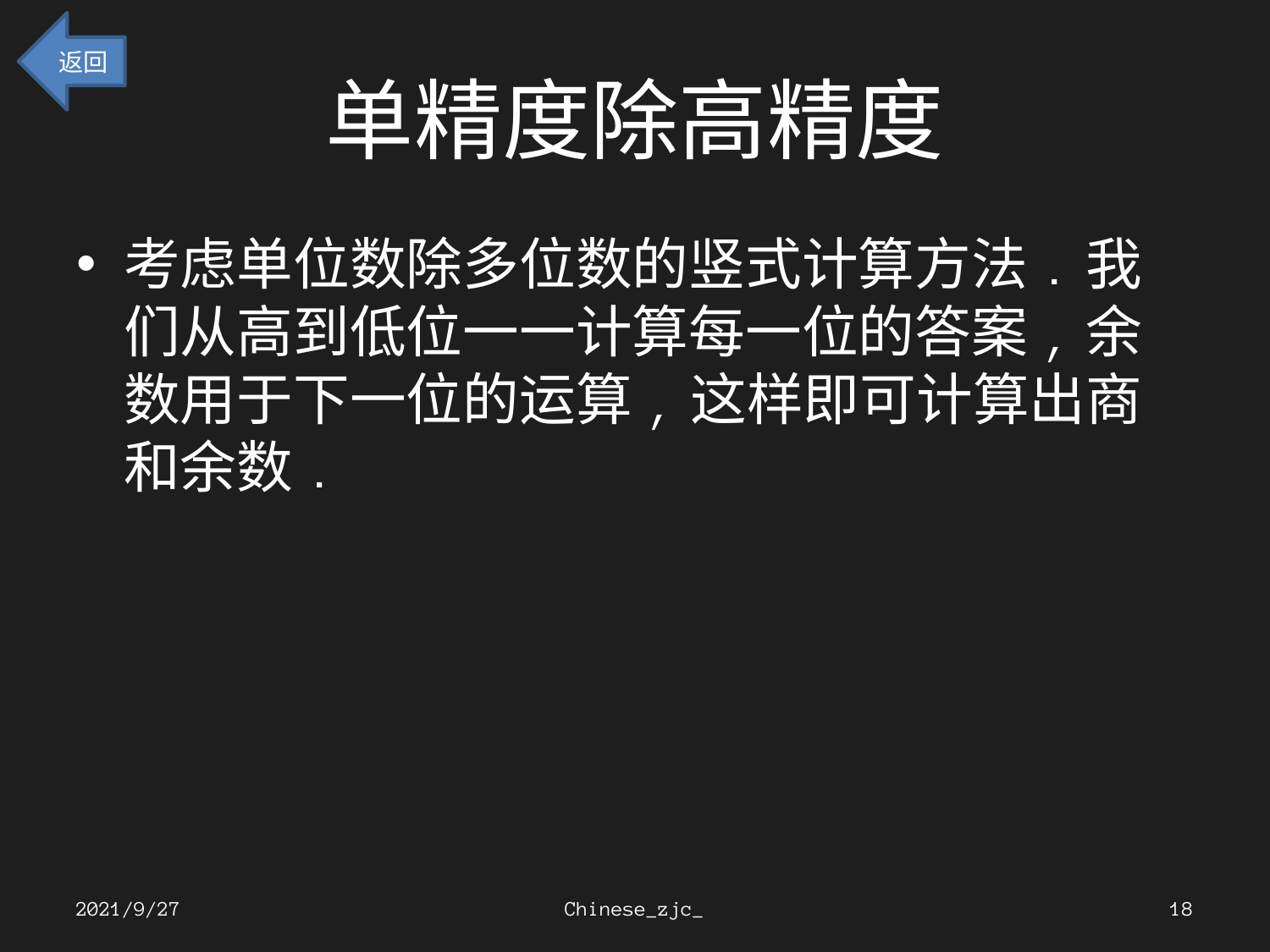

返回
# 单精度除高精度
考虑单位数除多位数的竖式计算方法.我们从高到低位一一计算每一位的答案,余数用于下一位的运算,这样即可计算出商和余数.
2021/9/27
Chinese_zjc_
18